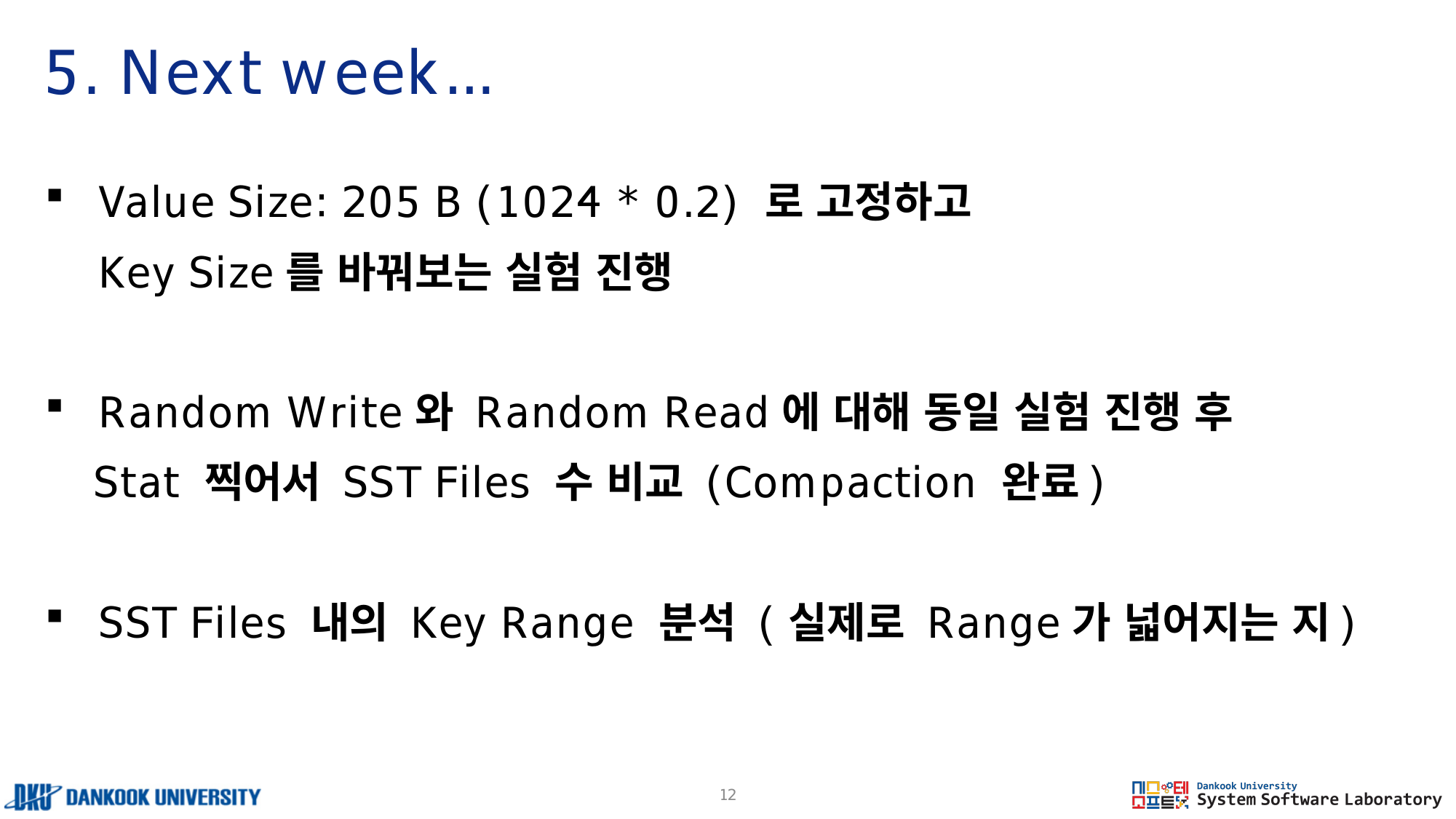

# 5. Next week…
Value Size: 205 B (1024 * 0.2) 로 고정하고
Key Size를 바꿔보는 실험 진행

Random Write와 Random Read에 대해 동일 실험 진행 후
    Stat 찍어서 SST Files 수 비교 (Compaction 완료)

SST Files 내의 Key Range 분석 (실제로 Range가 넓어지는 지)
12